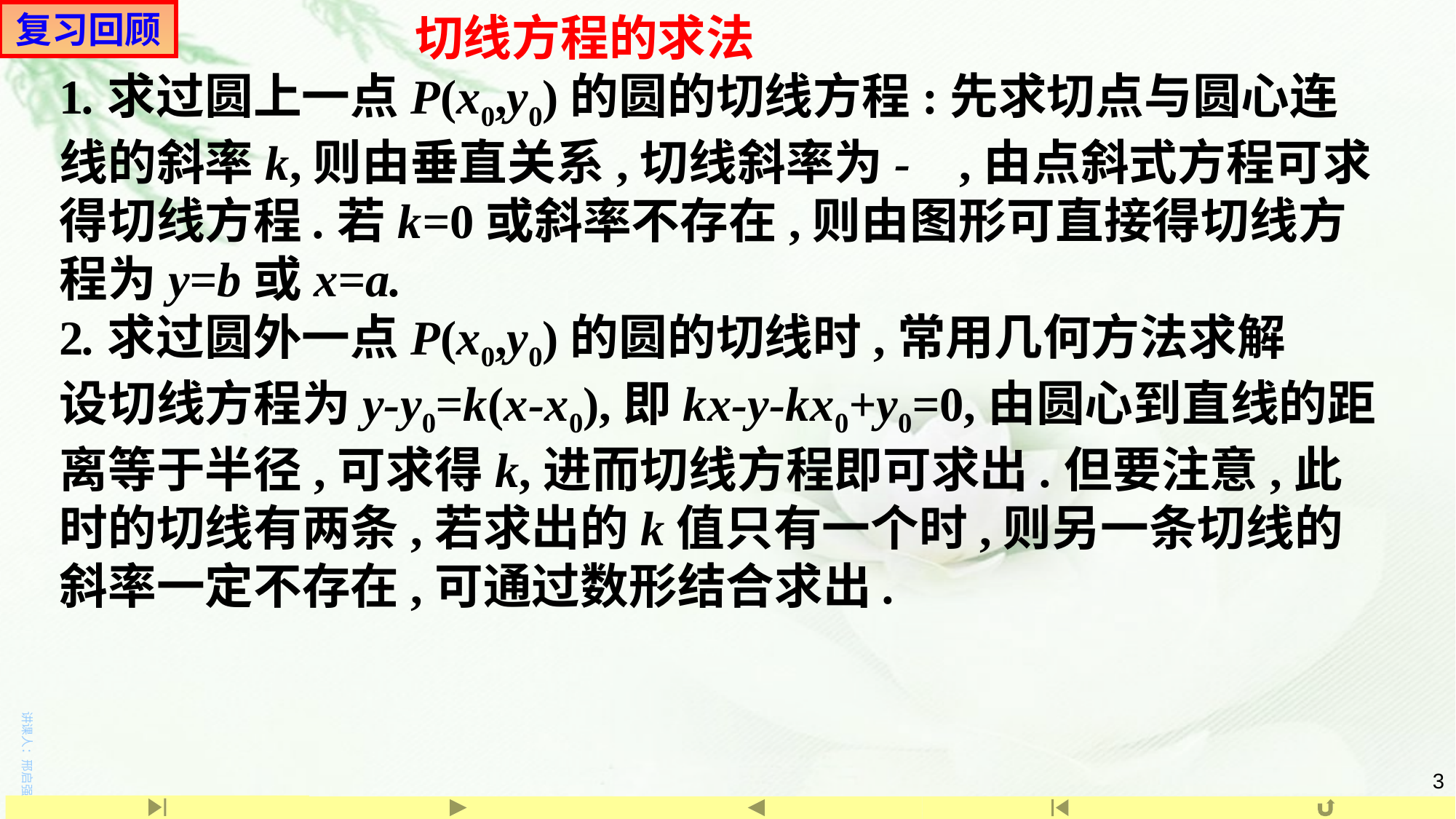

复习回顾
                               切线方程的求法
1.求过圆上一点P(x0,y0)的圆的切线方程:先求切点与圆心连线的斜率k,则由垂直关系,切线斜率为-    ,由点斜式方程可求得切线方程.若k=0或斜率不存在,则由图形可直接得切线方程为y=b或x=a.
2.求过圆外一点P(x0,y0)的圆的切线时,常用几何方法求解
设切线方程为y-y0=k(x-x0),即kx-y-kx0+y0=0,由圆心到直线的距离等于半径,可求得k,进而切线方程即可求出.但要注意,此时的切线有两条,若求出的k值只有一个时,则另一条切线的斜率一定不存在,可通过数形结合求出.